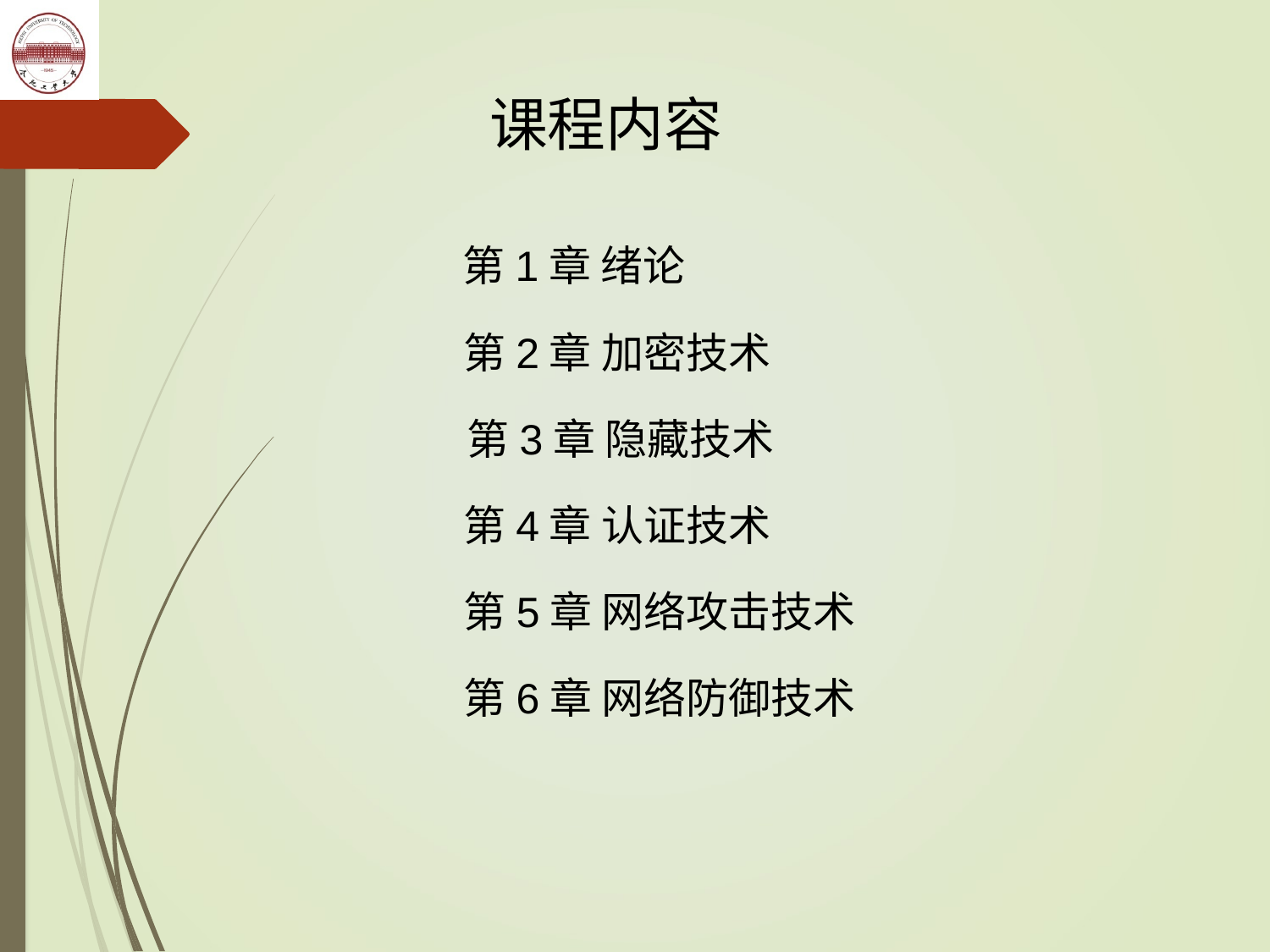

# 课程内容
第1章 绪论
第2章 加密技术
第3章 隐藏技术
第4章 认证技术
第5章 网络攻击技术
第6章 网络防御技术